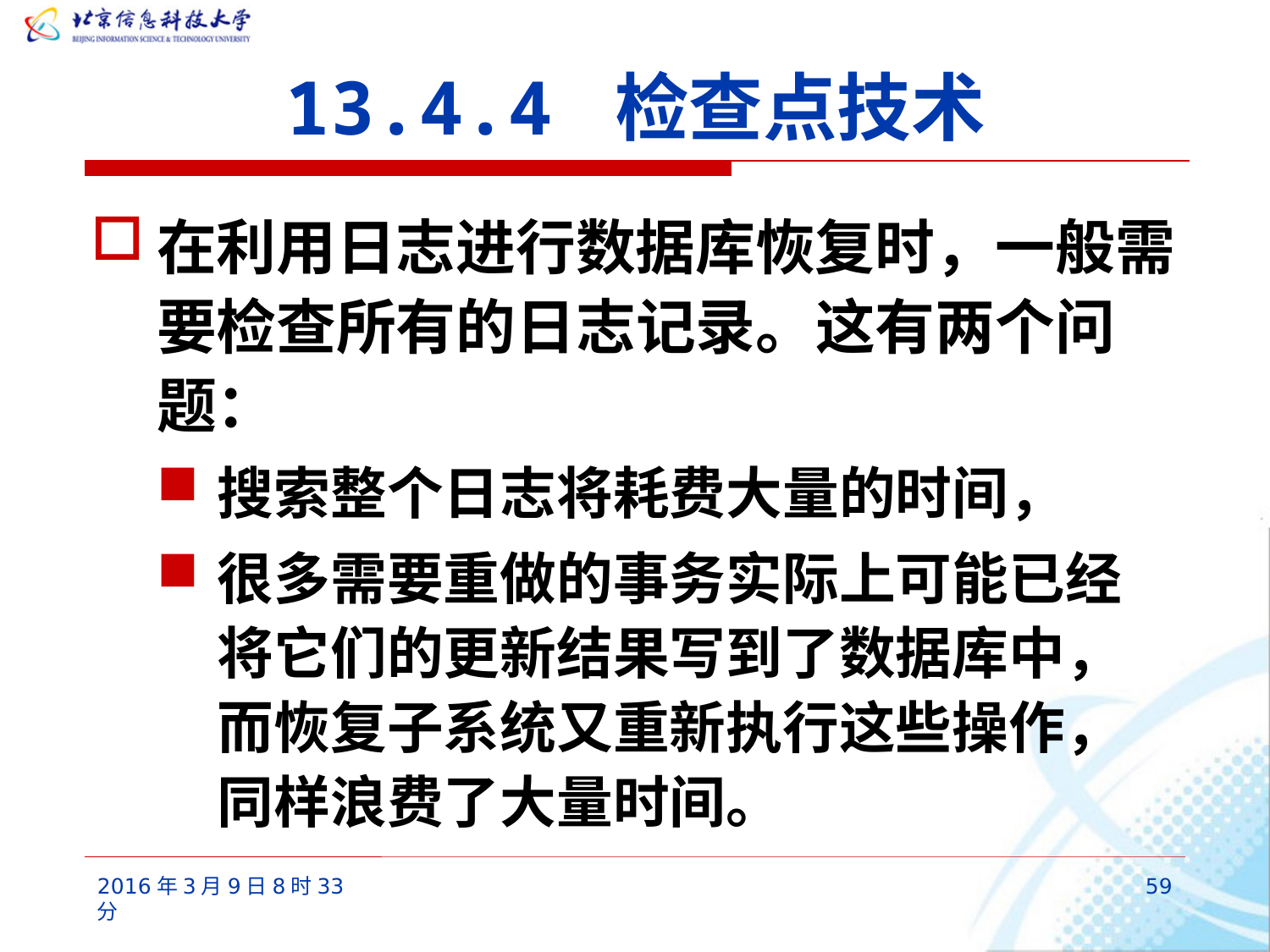

# 13.4.4 检查点技术
在利用日志进行数据库恢复时，一般需要检查所有的日志记录。这有两个问题：
搜索整个日志将耗费大量的时间，
很多需要重做的事务实际上可能已经将它们的更新结果写到了数据库中，而恢复子系统又重新执行这些操作，同样浪费了大量时间。
2016年3月9日8时33分
59